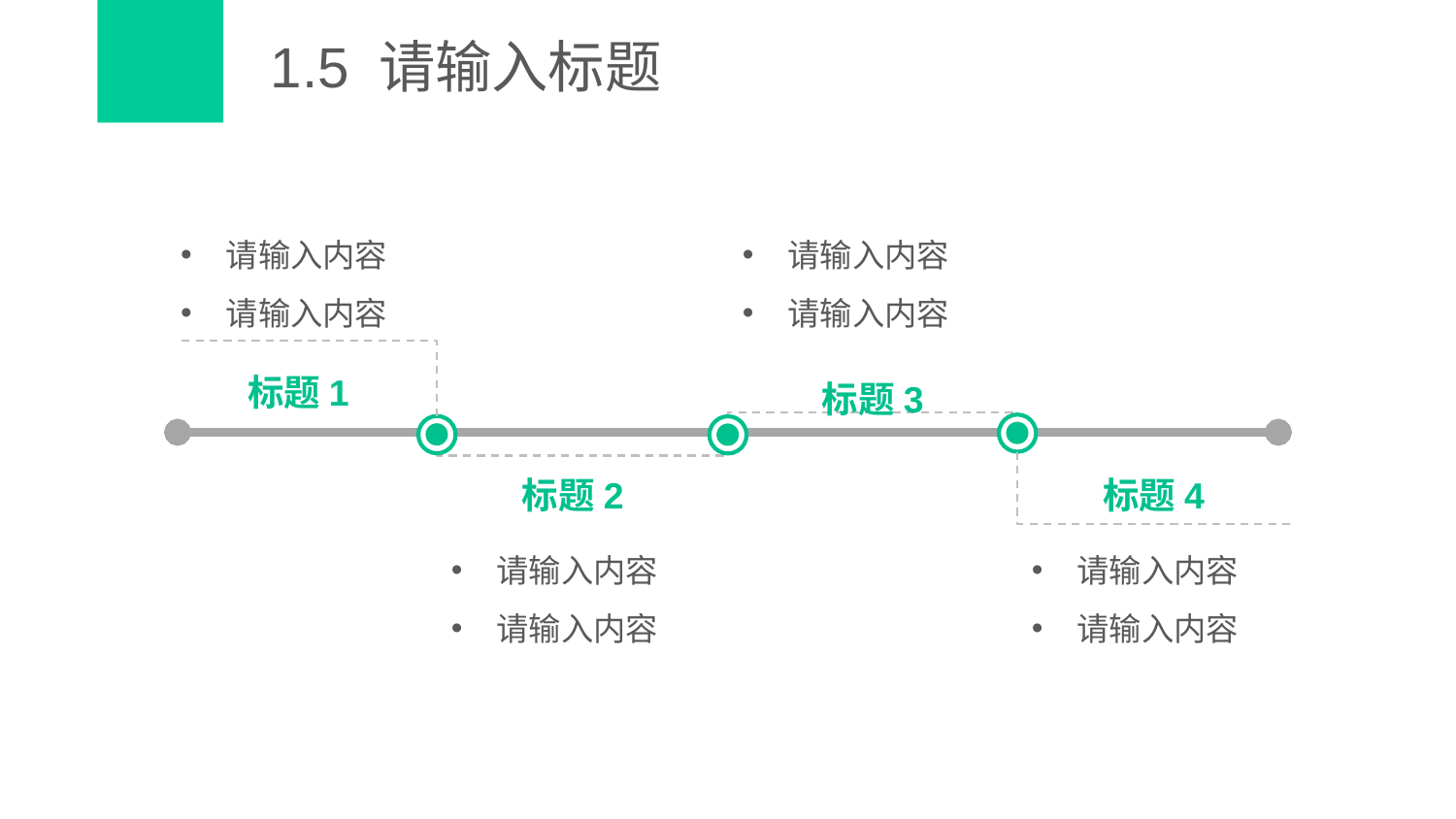

# 1.5 请输入标题
请输入内容
请输入内容
请输入内容
请输入内容
标题1
标题3

标题4
标题2
请输入内容
请输入内容
请输入内容
请输入内容